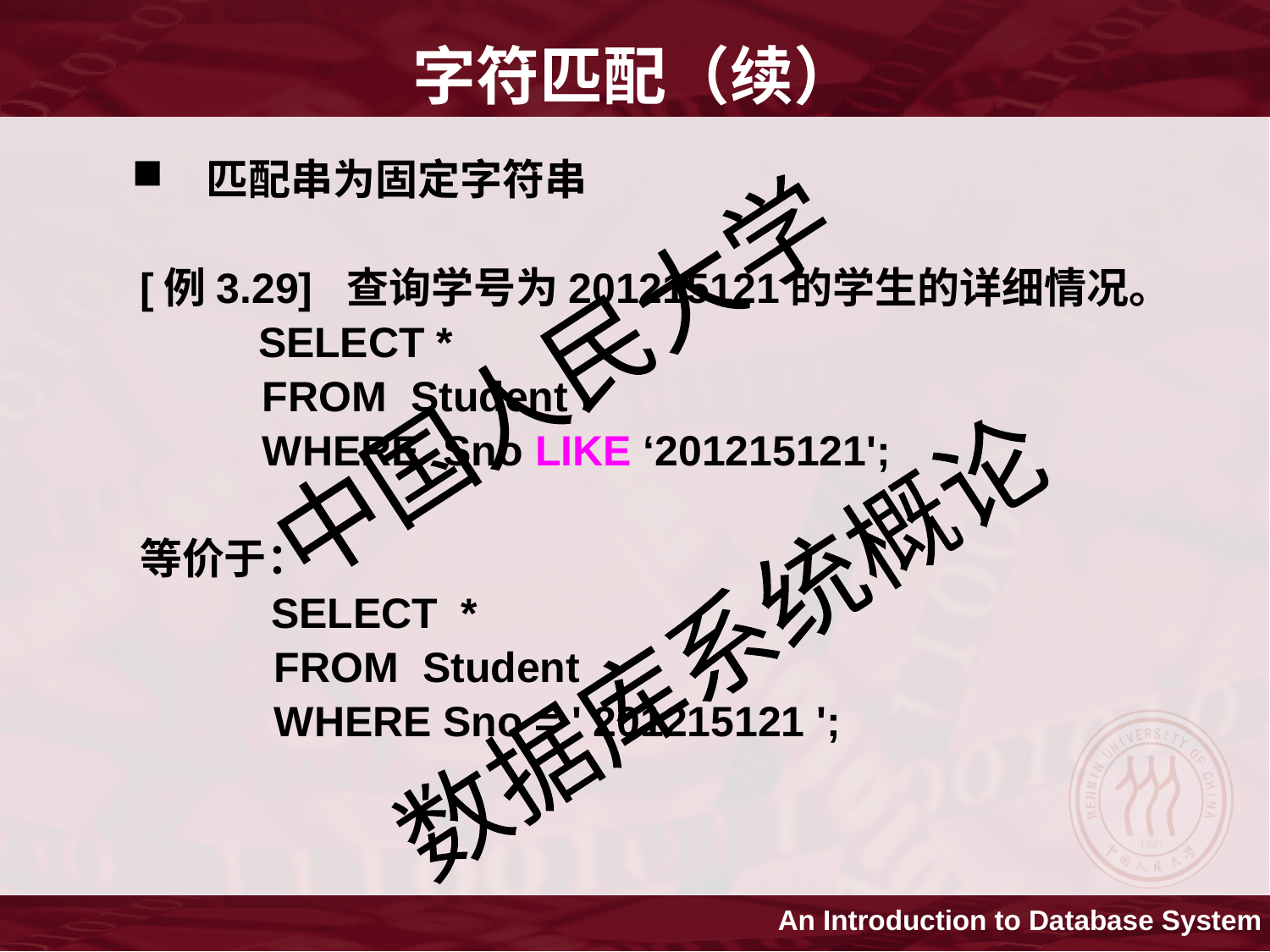

# 字符匹配（续）
匹配串为固定字符串

[例3.29]  查询学号为201215121的学生的详细情况。
      SELECT *
     FROM  Student
     WHERE  Sno LIKE ‘201215121';

等价于：
       SELECT  *
      FROM  Student
      WHERE Sno = ' 201215121 ';